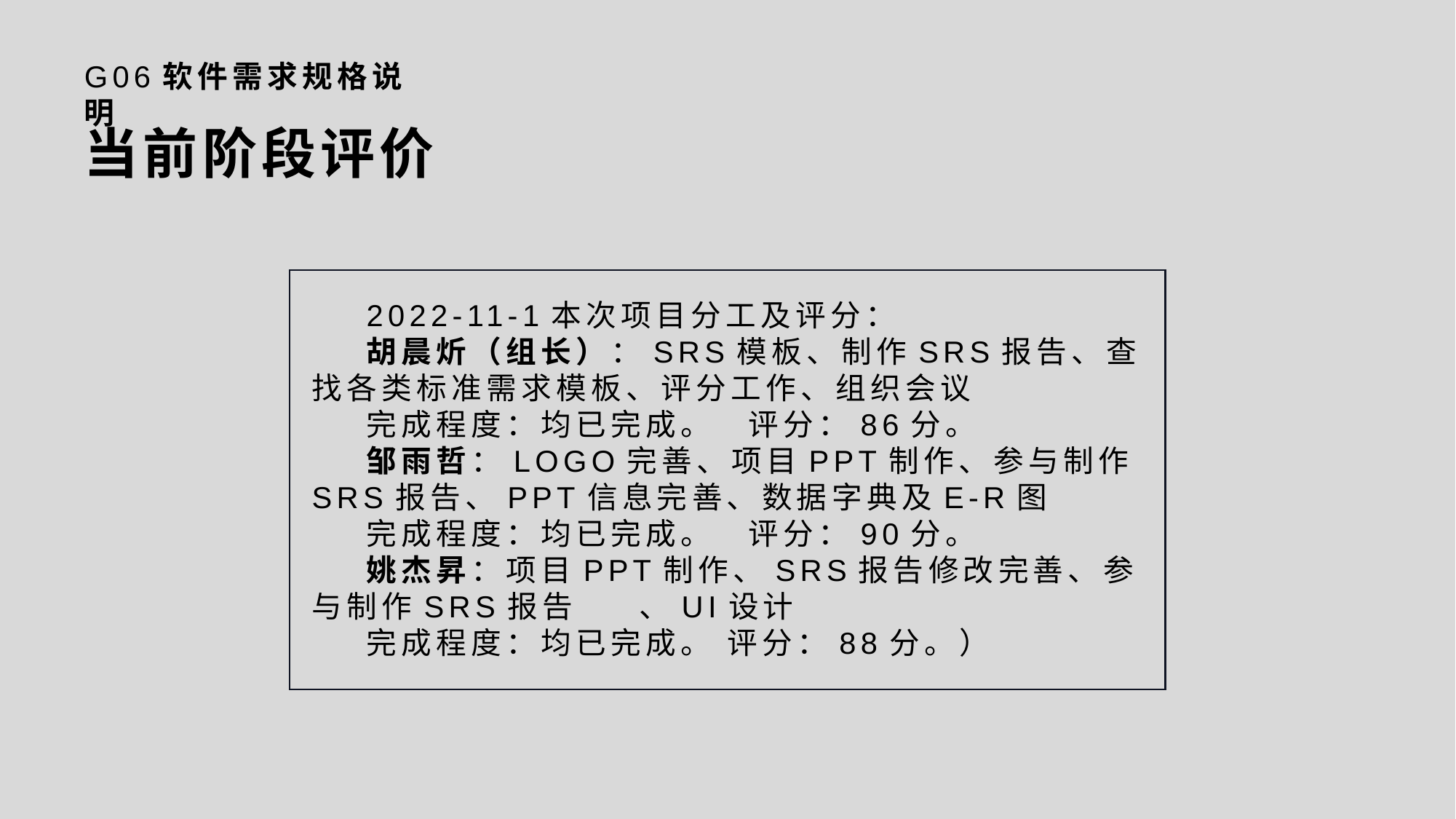

G06软件需求规格说明
当前阶段评价

2022-11-1本次项目分工及评分：
胡晨炘（组长）：SRS模板、制作SRS报告、查找各类标准需求模板、评分工作、组织会议
完成程度：均已完成。	评分：86分。
邹雨哲：LOGO完善、项目PPT制作、参与制作SRS报告、PPT信息完善、数据字典及E-R图
完成程度：均已完成。	评分：90分。
姚杰昇：项目PPT制作、SRS报告修改完善、参与制作SRS报告	、UI设计
完成程度：均已完成。 评分：88分。）